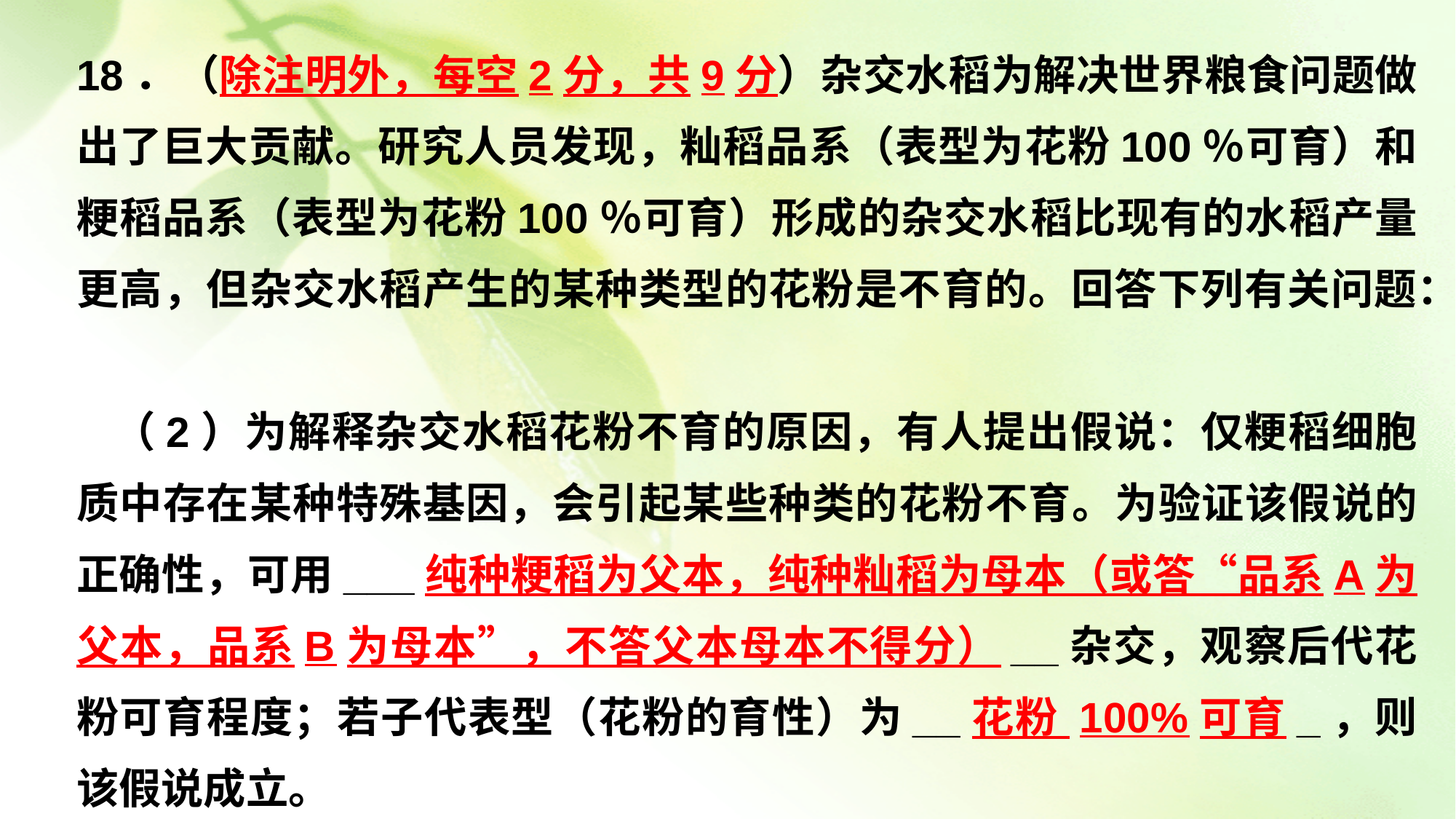

18．（除注明外，每空2分，共9分）杂交水稻为解决世界粮食问题做出了巨大贡献。研究人员发现，籼稻品系（表型为花粉100％可育）和粳稻品系（表型为花粉100％可育）形成的杂交水稻比现有的水稻产量更高，但杂交水稻产生的某种类型的花粉是不育的。回答下列有关问题：

（2）为解释杂交水稻花粉不育的原因，有人提出假说：仅粳稻细胞质中存在某种特殊基因，会引起某些种类的花粉不育。为验证该假说的正确性，可用___纯种粳稻为父本，纯种籼稻为母本（或答“品系A为父本，品系B为母本”，不答父本母本不得分）__杂交，观察后代花粉可育程度；若子代表型（花粉的育性）为__花粉 100%可育_，则该假说成立。